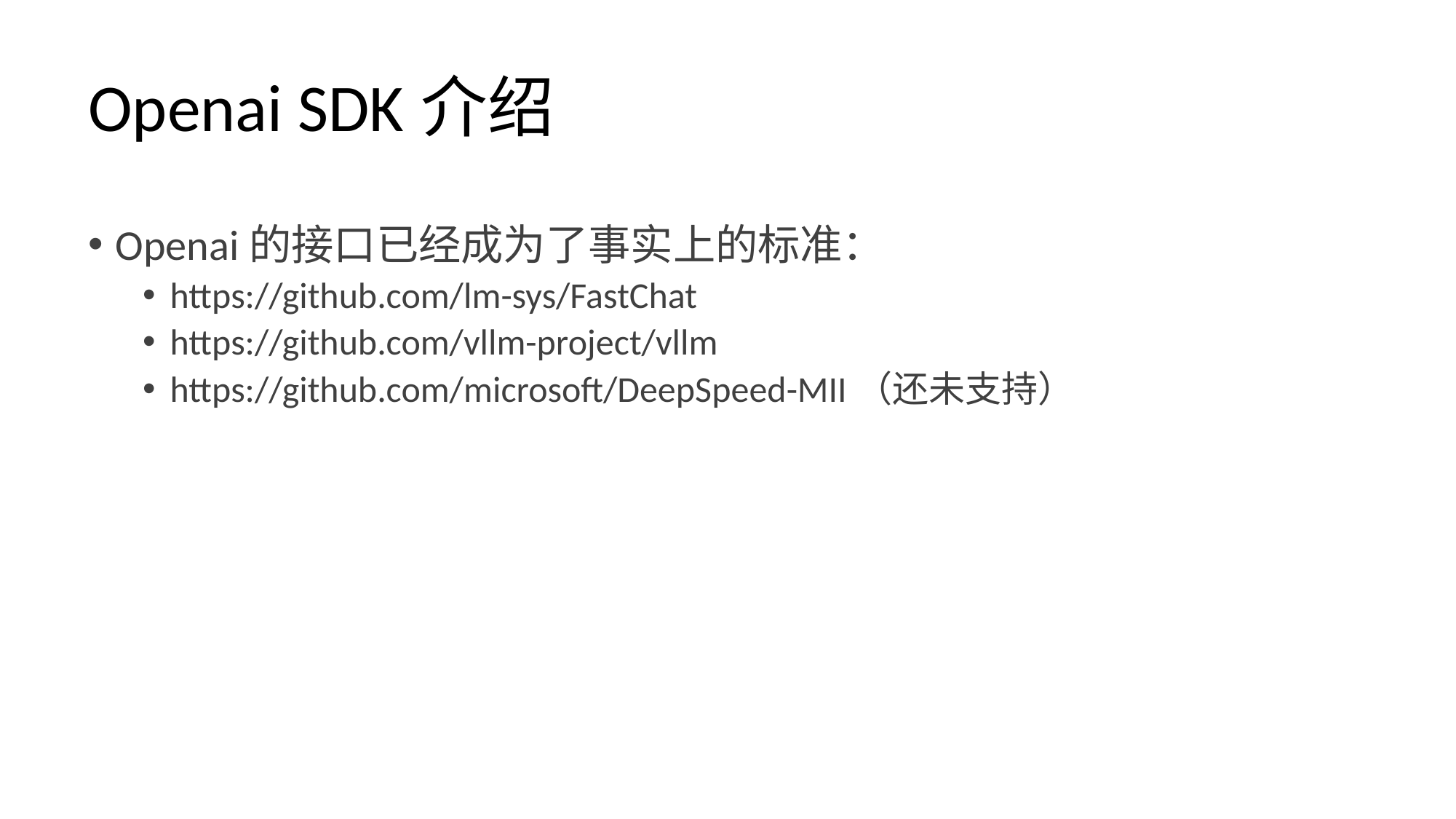

# Openai SDK介绍
Openai的接口已经成为了事实上的标准：
https://github.com/lm-sys/FastChat
https://github.com/vllm-project/vllm
https://github.com/microsoft/DeepSpeed-MII（还未支持）